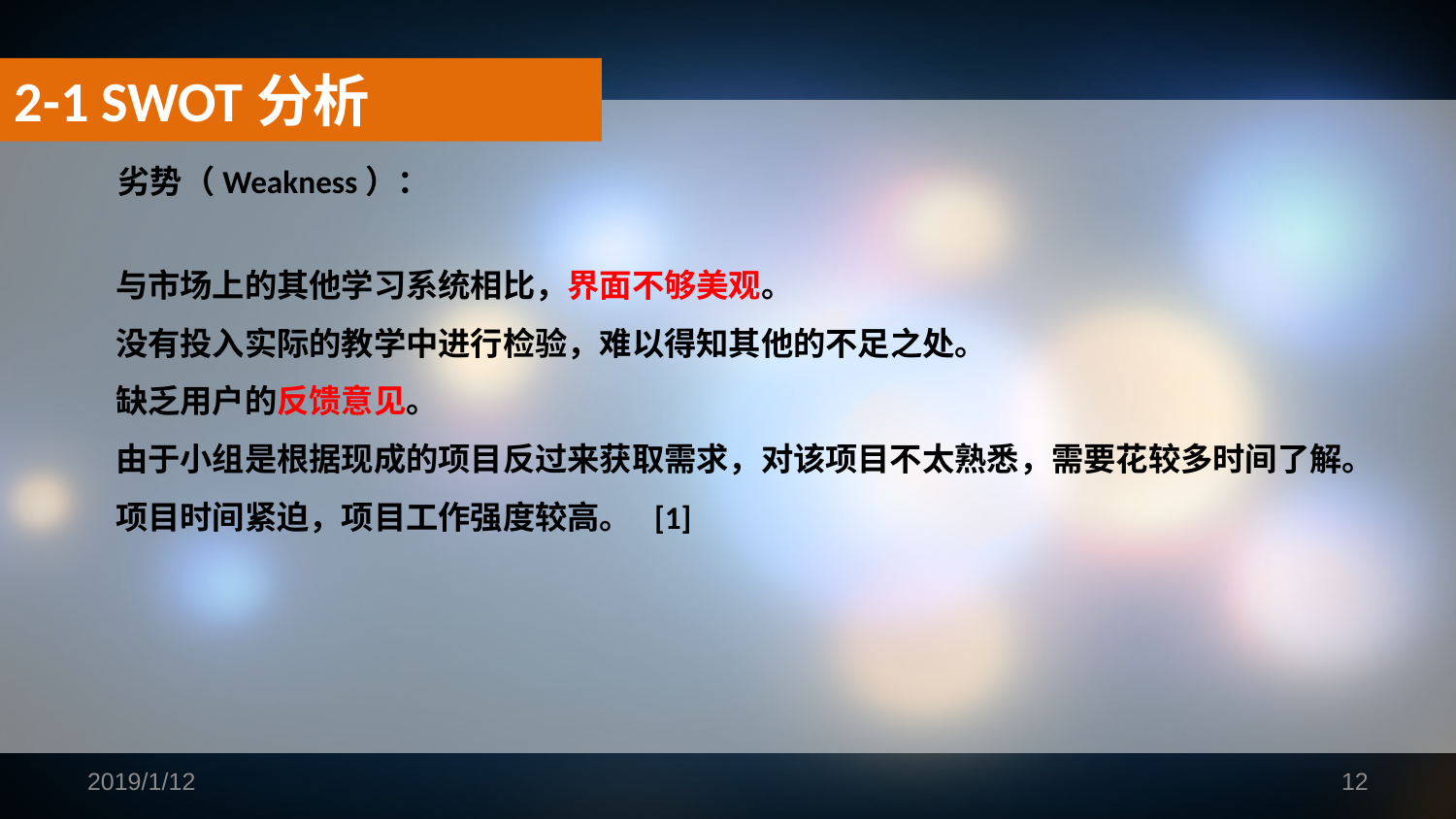

2-1 SWOT分析

劣势（Weakness）：
与市场上的其他学习系统相比，界面不够美观。
没有投入实际的教学中进行检验，难以得知其他的不足之处。
缺乏用户的反馈意见。
由于小组是根据现成的项目反过来获取需求，对该项目不太熟悉，需要花较多时间了解。
项目时间紧迫，项目工作强度较高。  [1]
2019/1/12
12